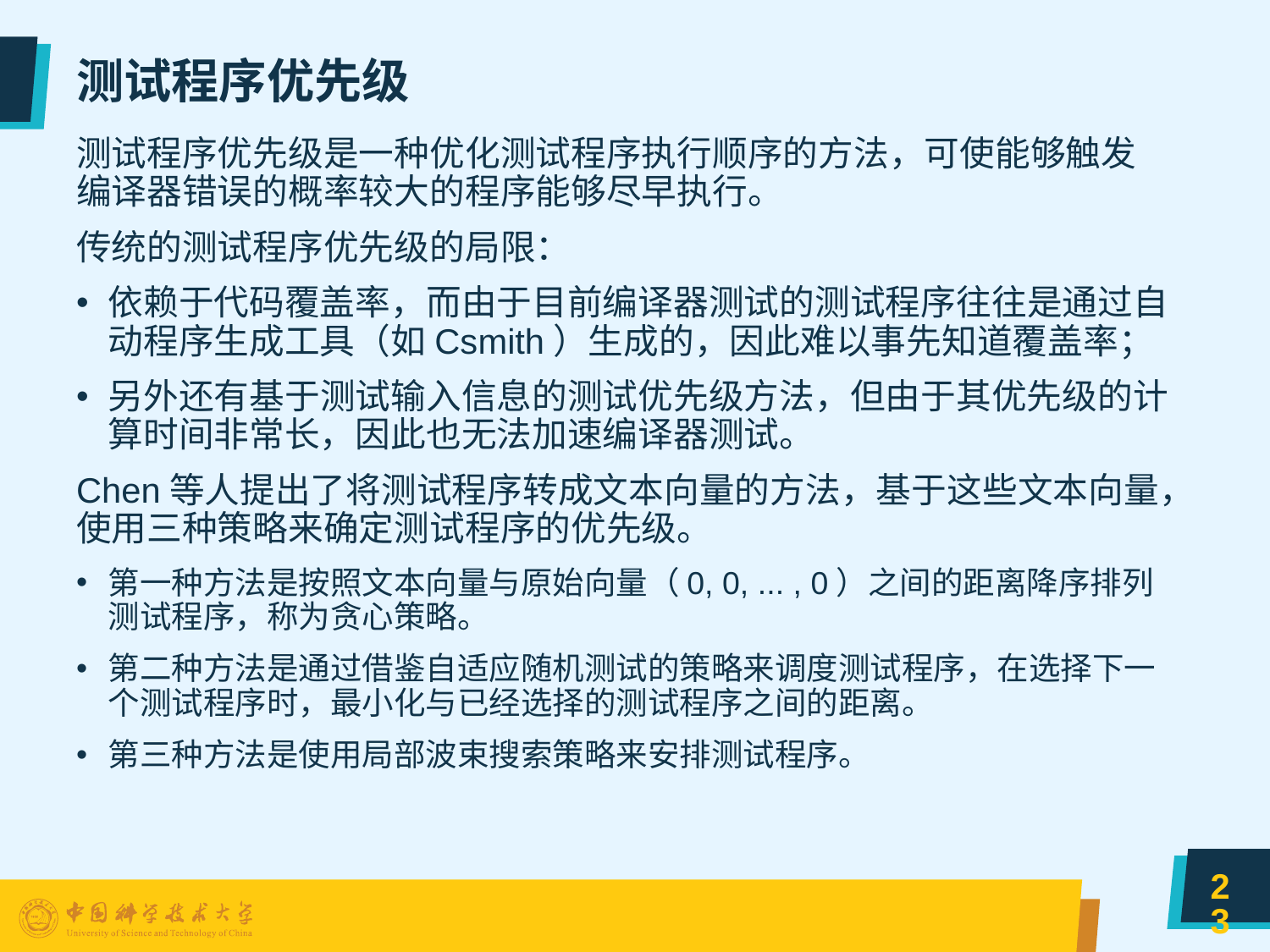

# 测试程序优先级
测试程序优先级是一种优化测试程序执行顺序的方法，可使能够触发编译器错误的概率较大的程序能够尽早执行。
传统的测试程序优先级的局限：
依赖于代码覆盖率，而由于目前编译器测试的测试程序往往是通过自动程序生成工具（如Csmith）生成的，因此难以事先知道覆盖率；
另外还有基于测试输入信息的测试优先级方法，但由于其优先级的计算时间非常长，因此也无法加速编译器测试。
Chen等人提出了将测试程序转成文本向量的方法，基于这些文本向量，使用三种策略来确定测试程序的优先级。
第一种方法是按照文本向量与原始向量（0, 0, ... , 0）之间的距离降序排列测试程序，称为贪心策略。
第二种方法是通过借鉴自适应随机测试的策略来调度测试程序，在选择下一个测试程序时，最小化与已经选择的测试程序之间的距离。
第三种方法是使用局部波束搜索策略来安排测试程序。

23